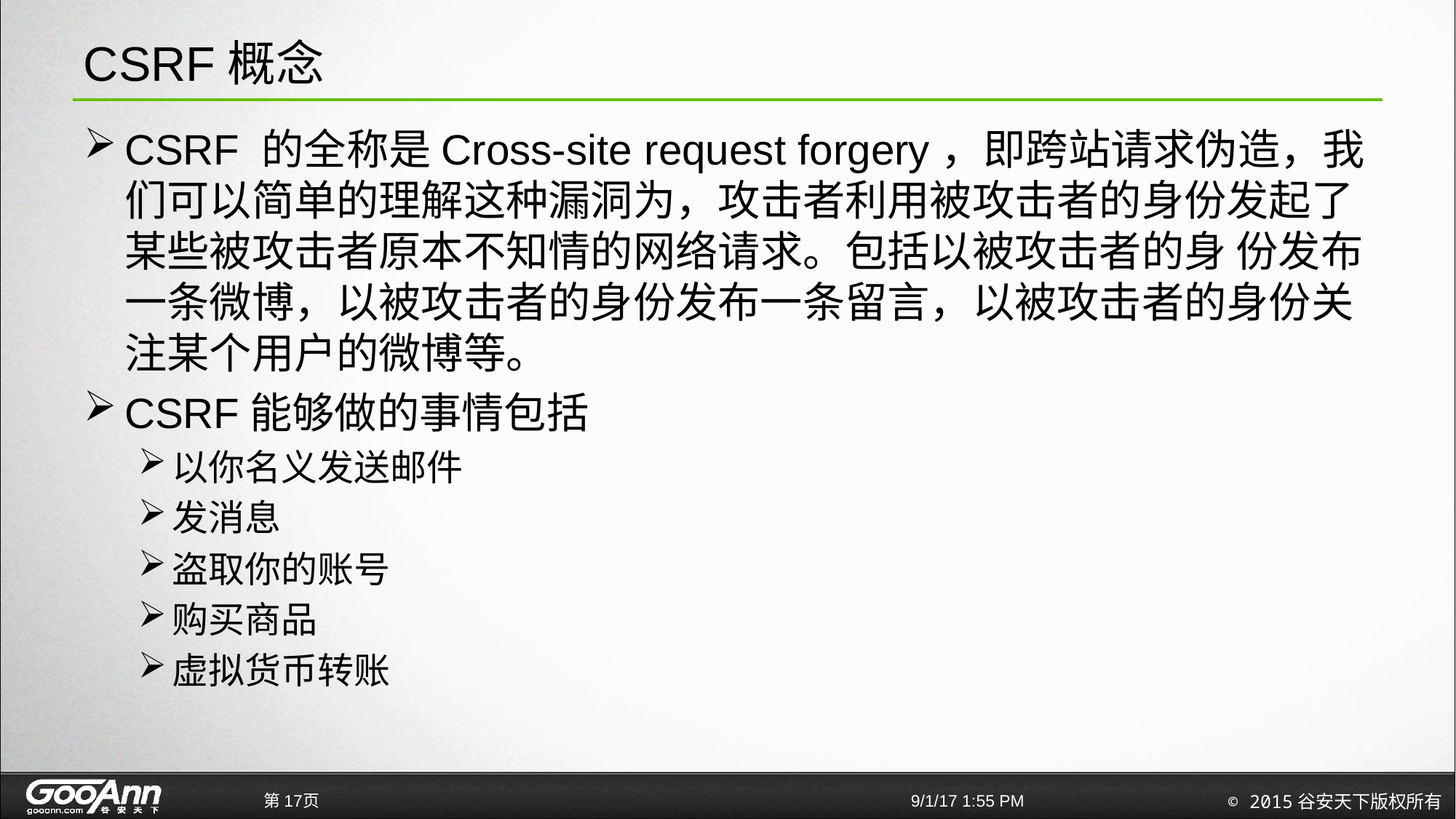

# CSRF概念
CSRF 的全称是Cross-site request forgery，即跨站请求伪造，我们可以简单的理解这种漏洞为，攻击者利用被攻击者的身份发起了某些被攻击者原本不知情的网络请求。包括以被攻击者的身 份发布一条微博，以被攻击者的身份发布一条留言，以被攻击者的身份关注某个用户的微博等。
CSRF能够做的事情包括
以你名义发送邮件
发消息
盗取你的账号
购买商品
虚拟货币转账